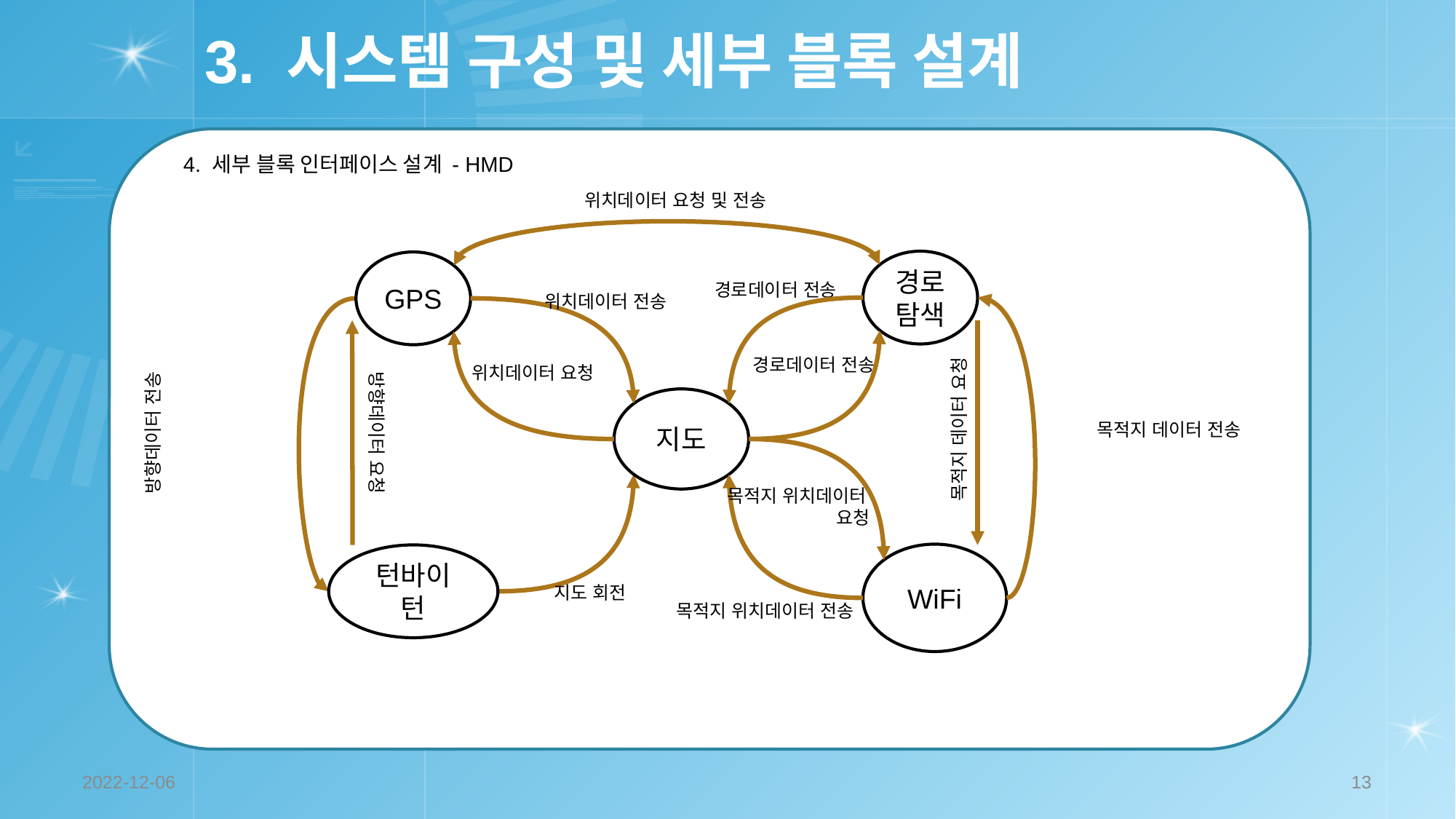

# 3. 시스템 구성 및 세부 블록 설계

4. 세부 블록 인터페이스 설계 - HMD
위치데이터 요청 및 전송
경로 탐색
GPS
지도
WiFi
턴바이턴
경로데이터 전송
위치데이터 전송
경로데이터 전송
위치데이터 요청
목적지 데이터 요청
목적지 데이터 전송
방향데이터 전송
방향데이터 요청
목적지 위치데이터
 	요청
지도 회전
목적지 위치데이터 전송
2022-12-06
13